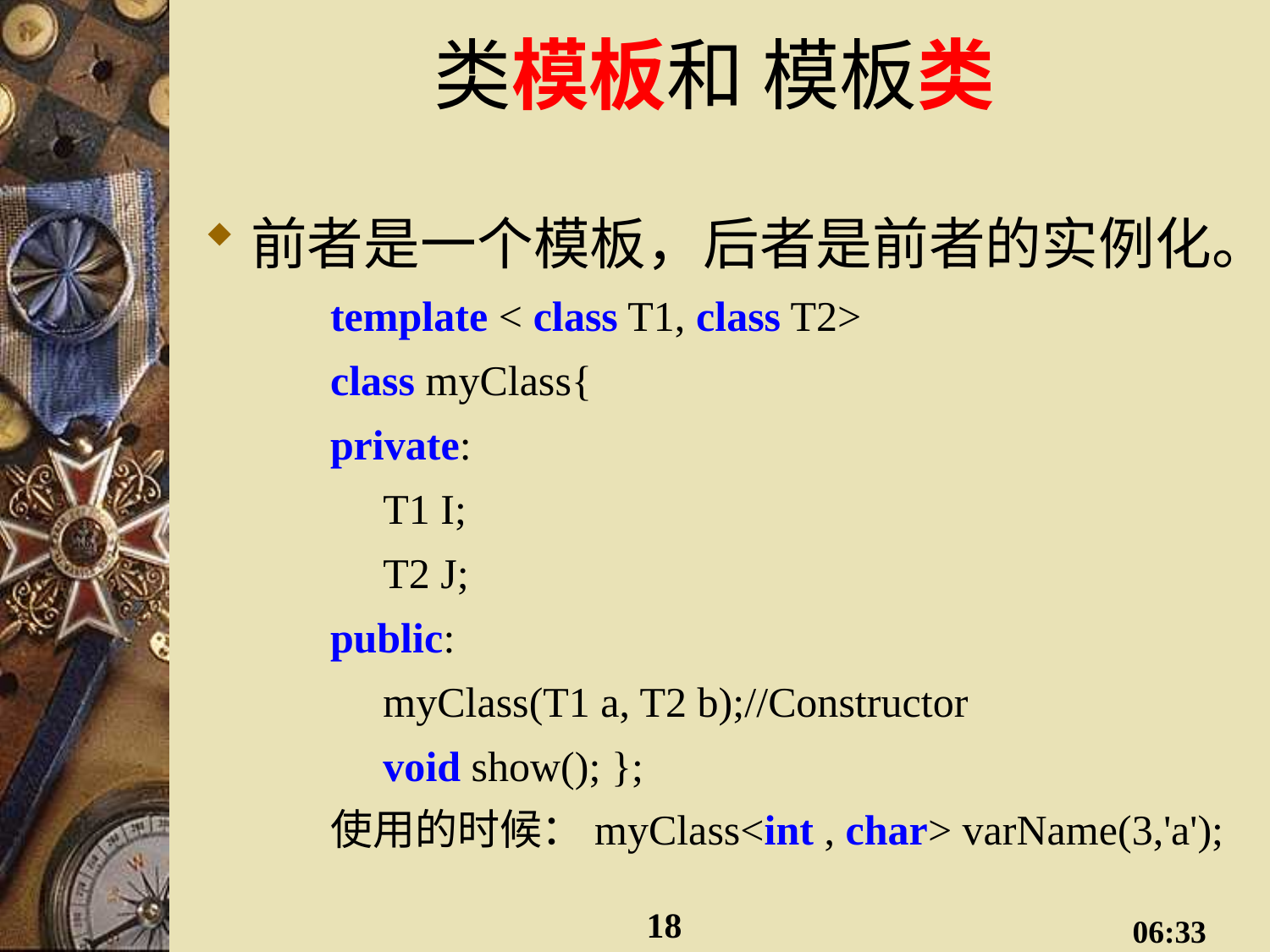

# 类模板和 模板类
前者是一个模板，后者是前者的实例化。
template < class T1, class T2>
class myClass{
private:
     T1 I;
     T2 J;
public:
     myClass(T1 a, T2 b);//Constructor
     void show(); };
使用的时候：myClass<int , char> varName(3,'a');